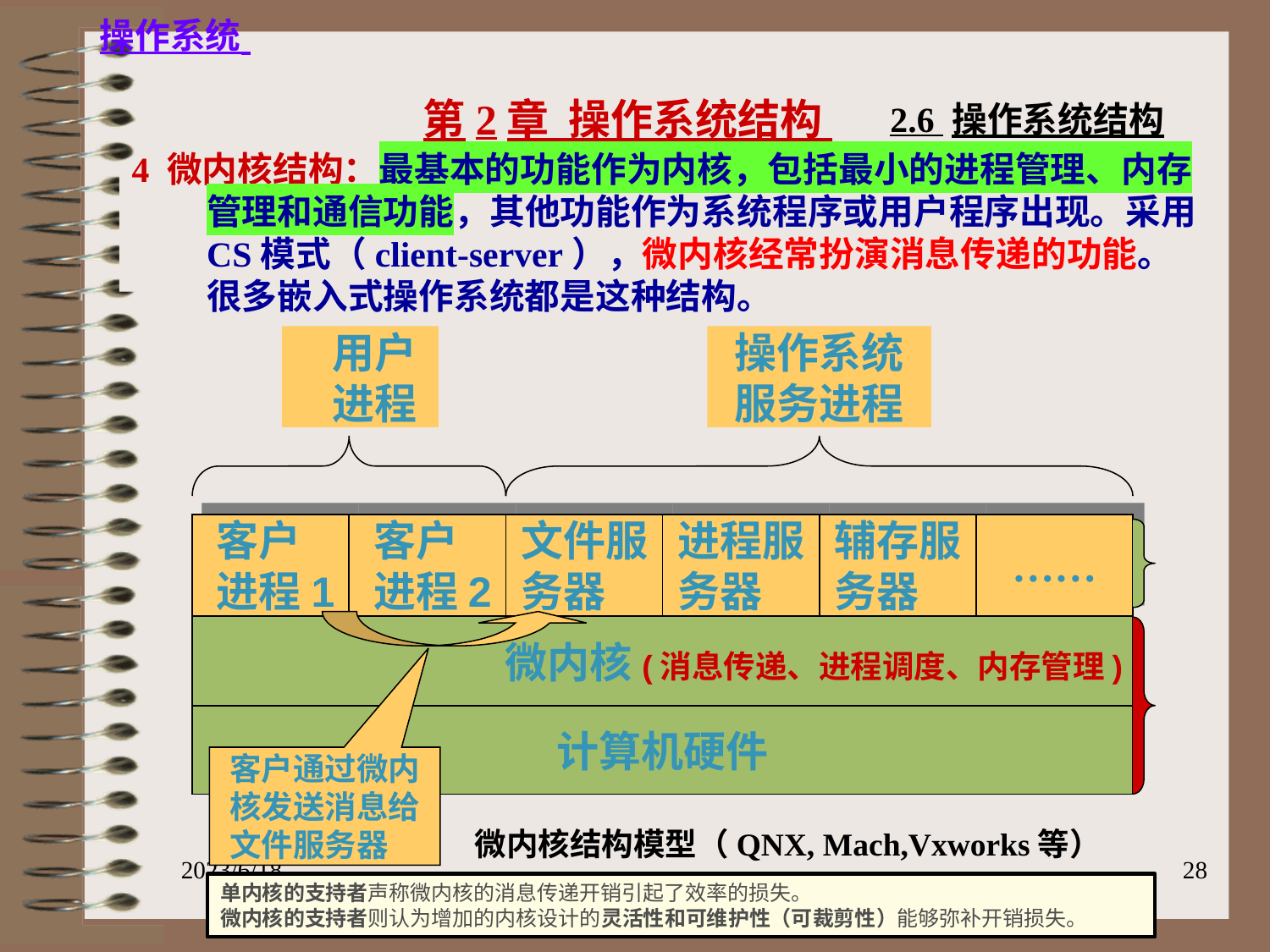

2.6 操作系统结构

4 微内核结构：最基本的功能作为内核，包括最小的进程管理、内存管理和通信功能，其他功能作为系统程序或用户程序出现。采用CS模式（client-server），微内核经常扮演消息传递的功能。很多嵌入式操作系统都是这种结构。

 用户
 进程
操作系统服务进程
客户
进程1
客户
进程2
文件服务器
进程服务器
辅存服务器
……

                           微内核(消息传递、进程调度、内存管理)

计算机硬件
客户通过微内核发送消息给文件服务器
微内核结构模型（QNX, Mach,Vxworks等）
2023/6/18
28
单内核的支持者声称微内核的消息传递开销引起了效率的损失。
微内核的支持者则认为增加的内核设计的灵活性和可维护性（可裁剪性）能够弥补开销损失。